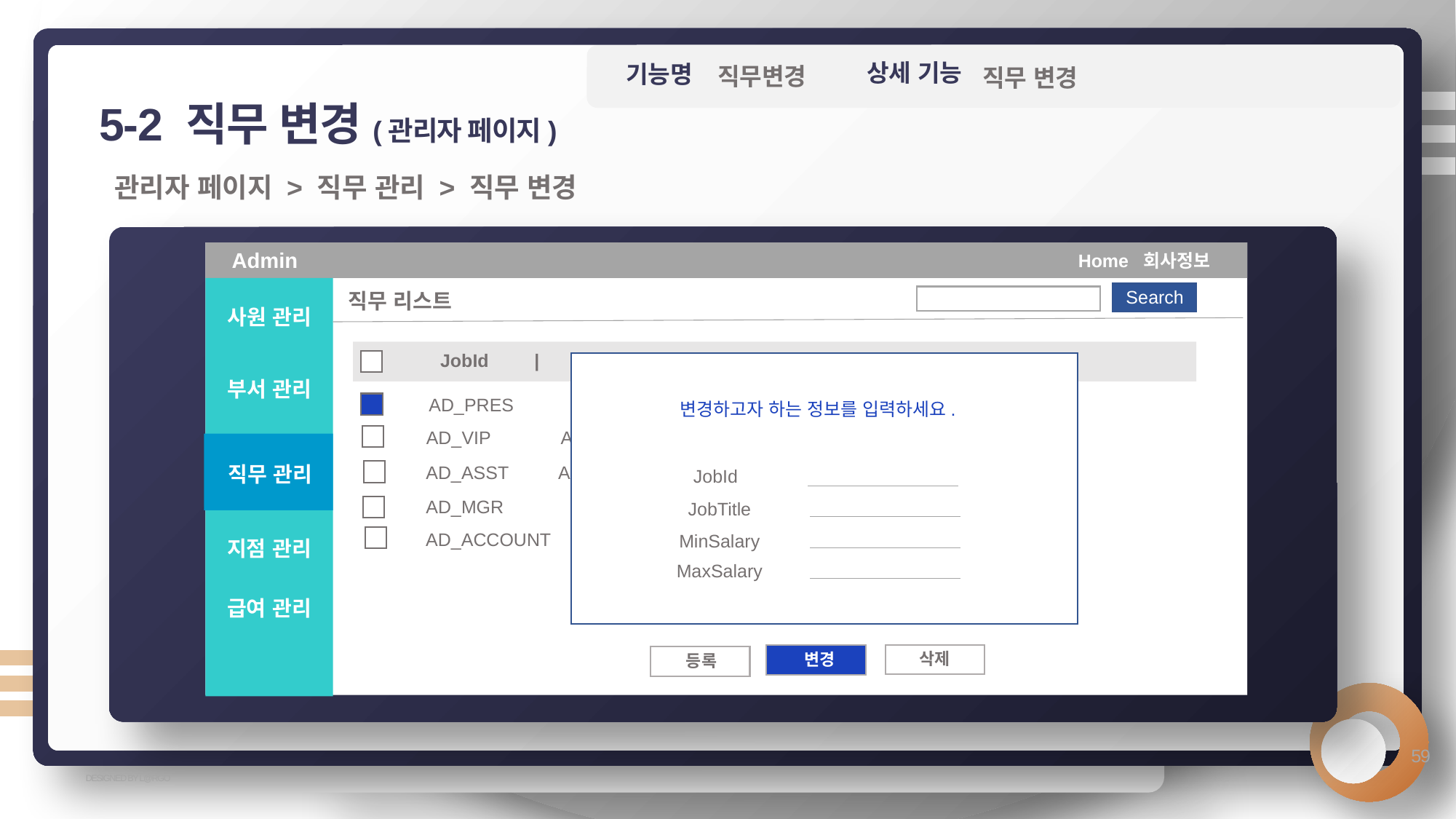

상세 기능
기능명
직무변경
직무 변경
5-2 직무 변경(관리자 페이지)
관리자 페이지 > 직무 관리 > 직무 변경

Admin

Home  회사정보

Search
직무 리스트

사원 관리

JobId         |          JobTitle         |       MinSalary       |         MaxSalary

부서 관리
AD_PRES              President                  20080                         40000
변경하고자 하는 정보를 입력하세요.

AD_VIP              Administration             15000                         30000

직무 관리
AD_ASST          Administration              3000                            6000
JobId

AD_MGR                 Finance                     8200                           16000
JobTitle

AD_ACCOUNT     Accountant                 4200                            9000
MinSalary

지점 관리
MaxSalary
·
·
·

급여 관리
   삭제
   변경

   등록

59
DESIGNED BY L@RGO